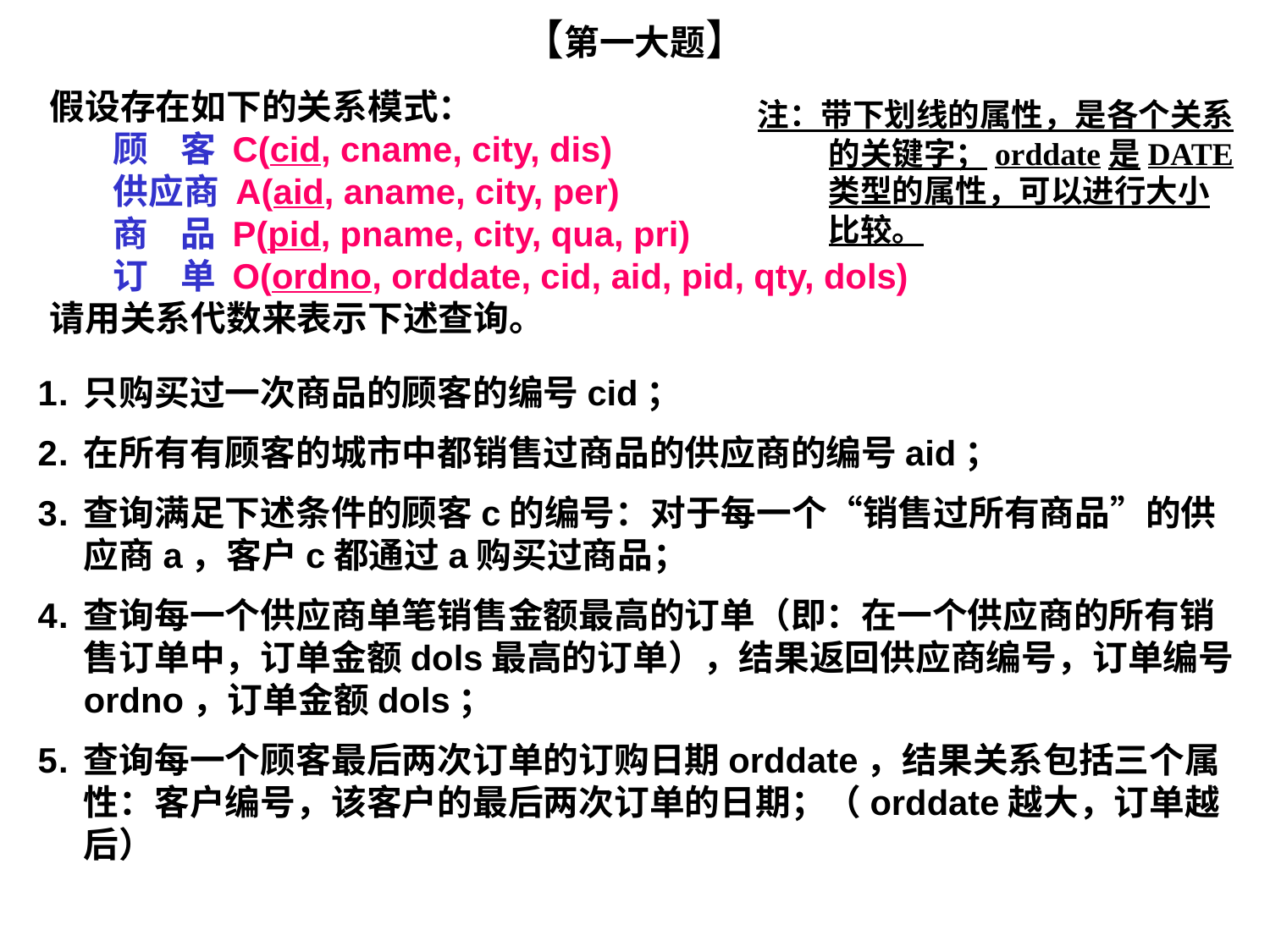

【第一大题】
假设存在如下的关系模式：
顾    客 C(cid, cname, city, dis)
供应商 A(aid, aname, city, per)
商    品 P(pid, pname, city, qua, pri)
订    单 O(ordno, orddate, cid, aid, pid, qty, dols)
请用关系代数来表示下述查询。
注：带下划线的属性，是各个关系的关键字；orddate是DATE类型的属性，可以进行大小比较。
只购买过一次商品的顾客的编号cid；
在所有有顾客的城市中都销售过商品的供应商的编号aid；
查询满足下述条件的顾客c的编号：对于每一个“销售过所有商品”的供应商a，客户c都通过a购买过商品；
查询每一个供应商单笔销售金额最高的订单（即：在一个供应商的所有销售订单中，订单金额dols最高的订单），结果返回供应商编号，订单编号ordno，订单金额dols；
查询每一个顾客最后两次订单的订购日期orddate，结果关系包括三个属性：客户编号，该客户的最后两次订单的日期；（orddate越大，订单越后）